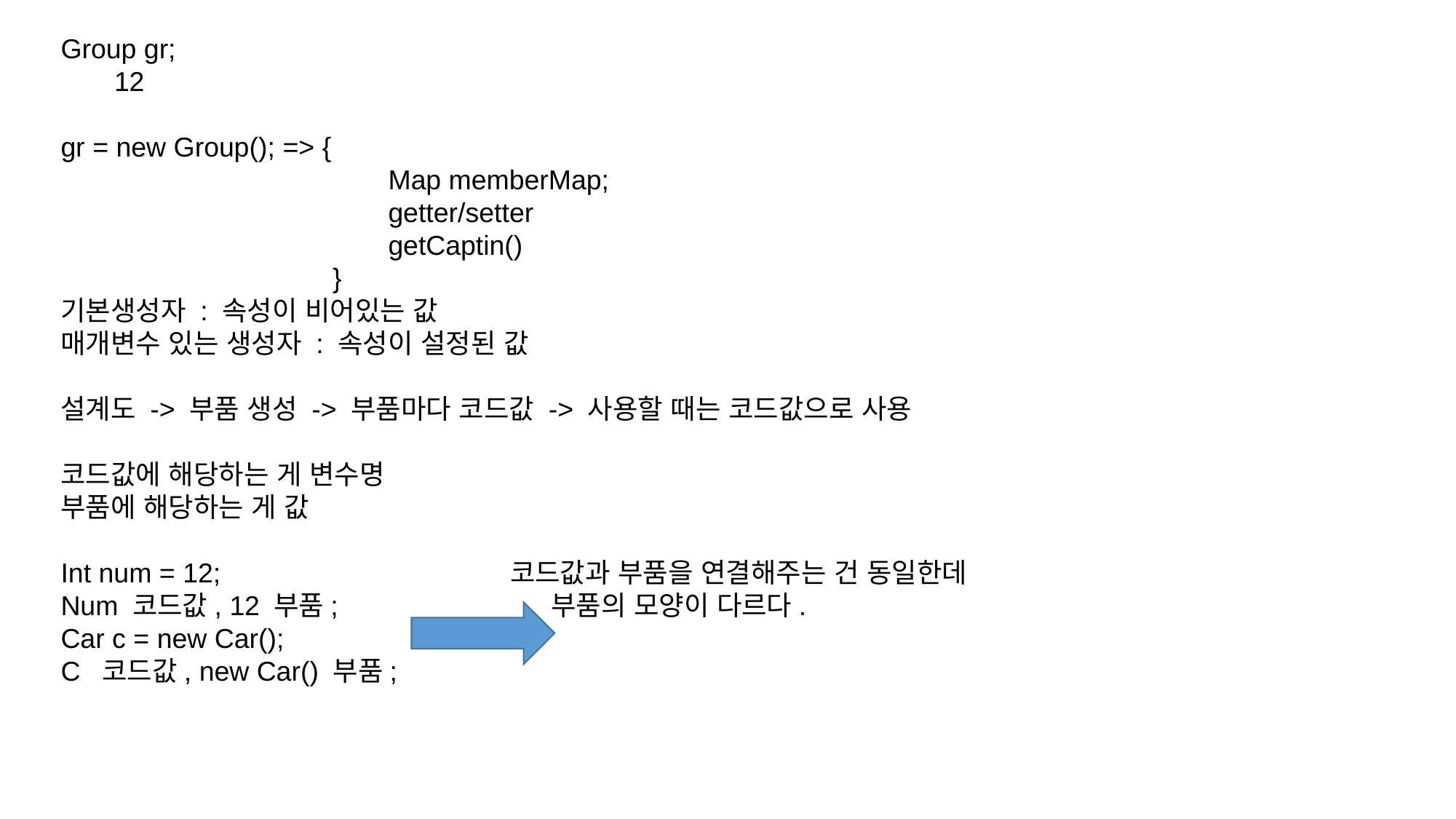

Group gr;
       12

gr = new Group(); => {
			Map memberMap;
			getter/setter
			getCaptin()
		       }
기본생성자 : 속성이 비어있는 값
매개변수 있는 생성자 : 속성이 설정된 값

설계도 -> 부품 생성 -> 부품마다 코드값 -> 사용할 때는 코드값으로 사용

코드값에 해당하는 게 변수명
부품에 해당하는 게 값

Int num = 12;                                     코드값과 부품을 연결해주는 건 동일한데
Num 코드값, 12 부품;                           부품의 모양이 다르다.
Car c = new Car();
C  코드값, new Car() 부품;